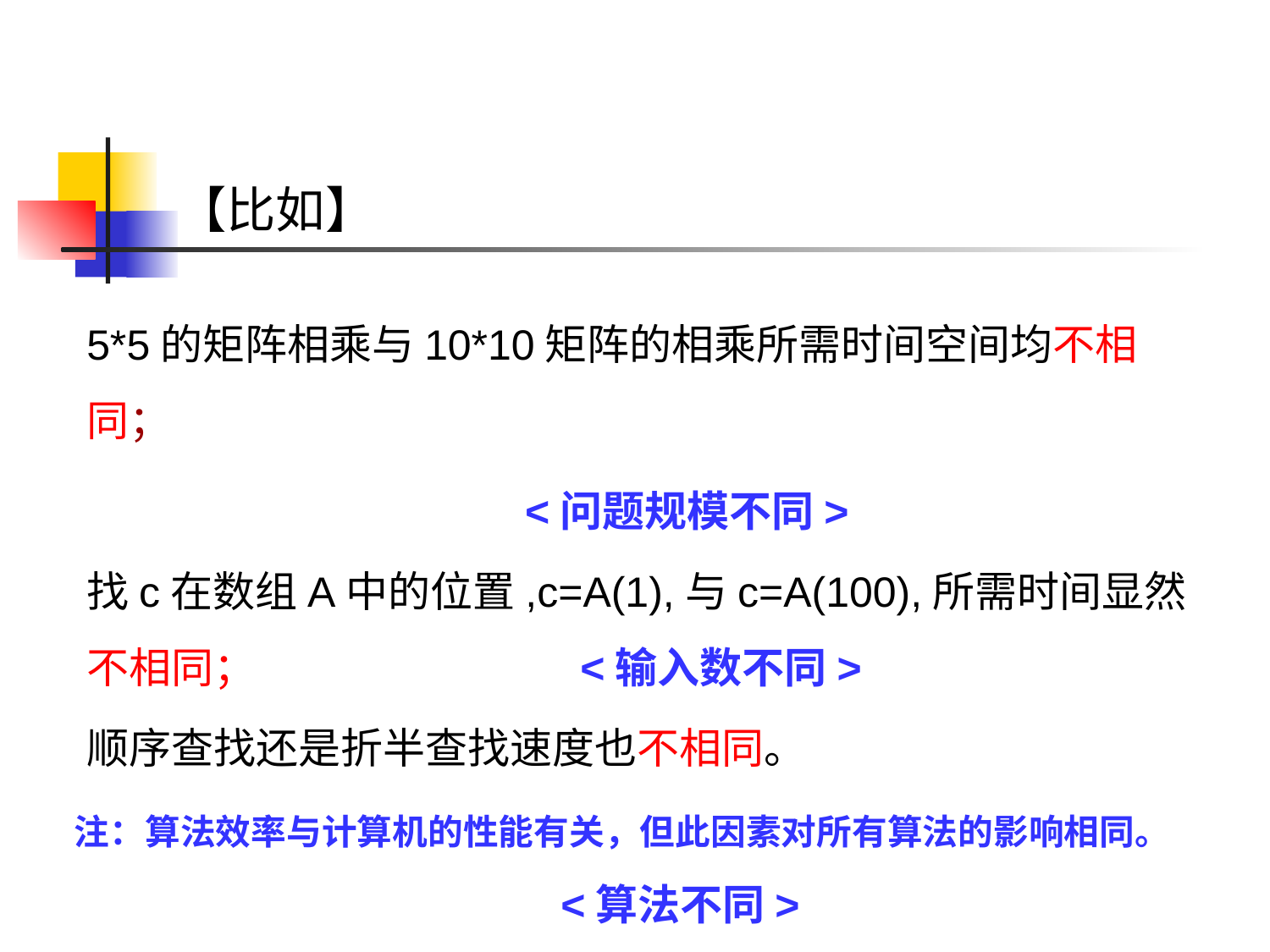

【比如】
5*5的矩阵相乘与10*10矩阵的相乘所需时间空间均不相同；
                                     <问题规模不同>
找c在数组A中的位置,c=A(1),与c=A(100),所需时间显然不相同；                                 <输入数不同>
顺序查找还是折半查找速度也不相同。
                                        <算法不同>
注：算法效率与计算机的性能有关，但此因素对所有算法的影响相同。